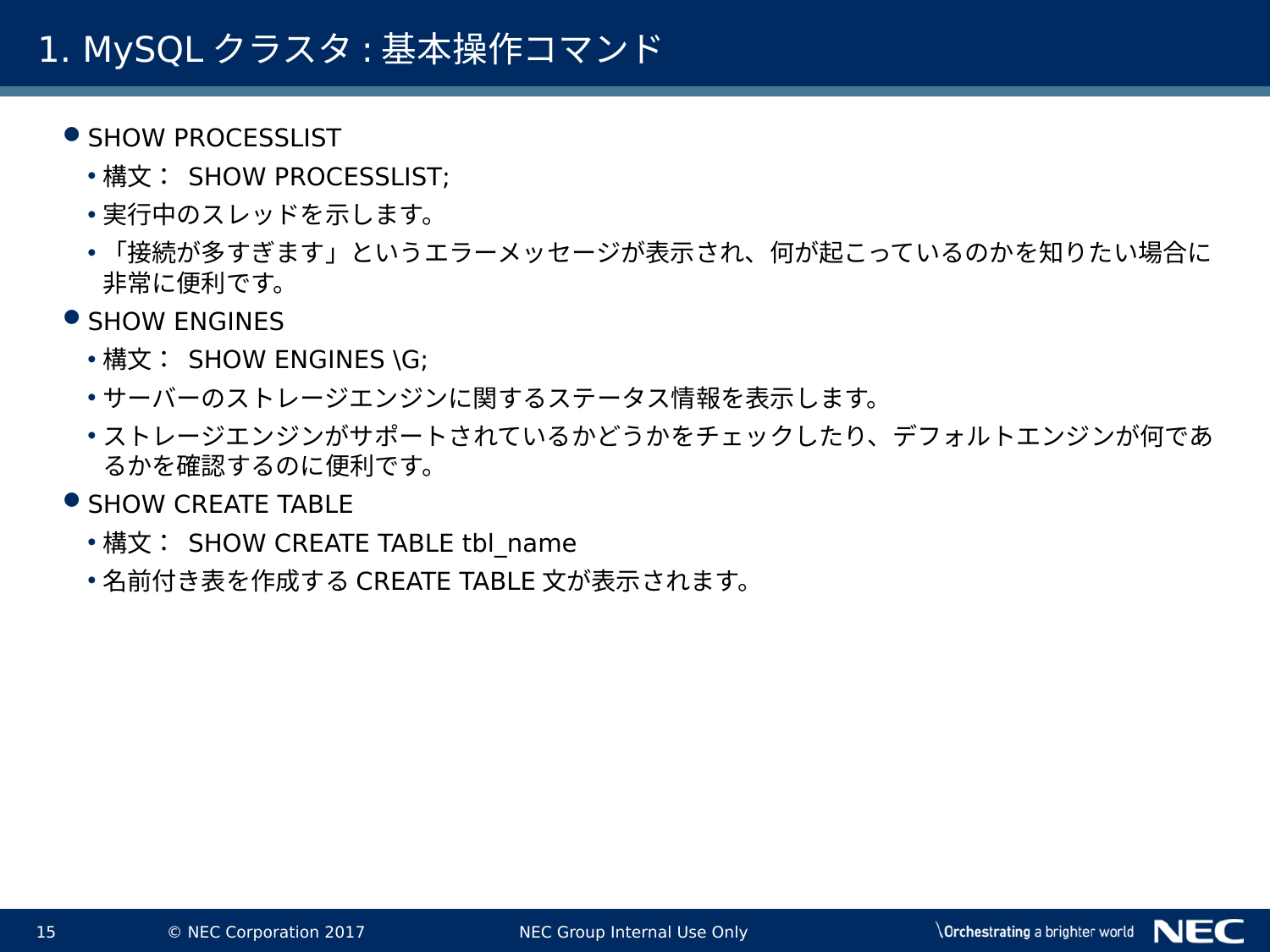

# 1. MySQLクラスタ:基本操作コマンド
SHOW PROCESSLIST
構文： SHOW PROCESSLIST;
実行中のスレッドを示します。
「接続が多すぎます」というエラーメッセージが表示され、何が起こっているのかを知りたい場合に非常に便利です。
SHOW ENGINES
構文： SHOW ENGINES \G;
サーバーのストレージエンジンに関するステータス情報を表示します。
ストレージエンジンがサポートされているかどうかをチェックしたり、デフォルトエンジンが何であるかを確認するのに便利です。
SHOW CREATE TABLE
構文： SHOW CREATE TABLE tbl_name
名前付き表を作成するCREATE TABLE文が表示されます。